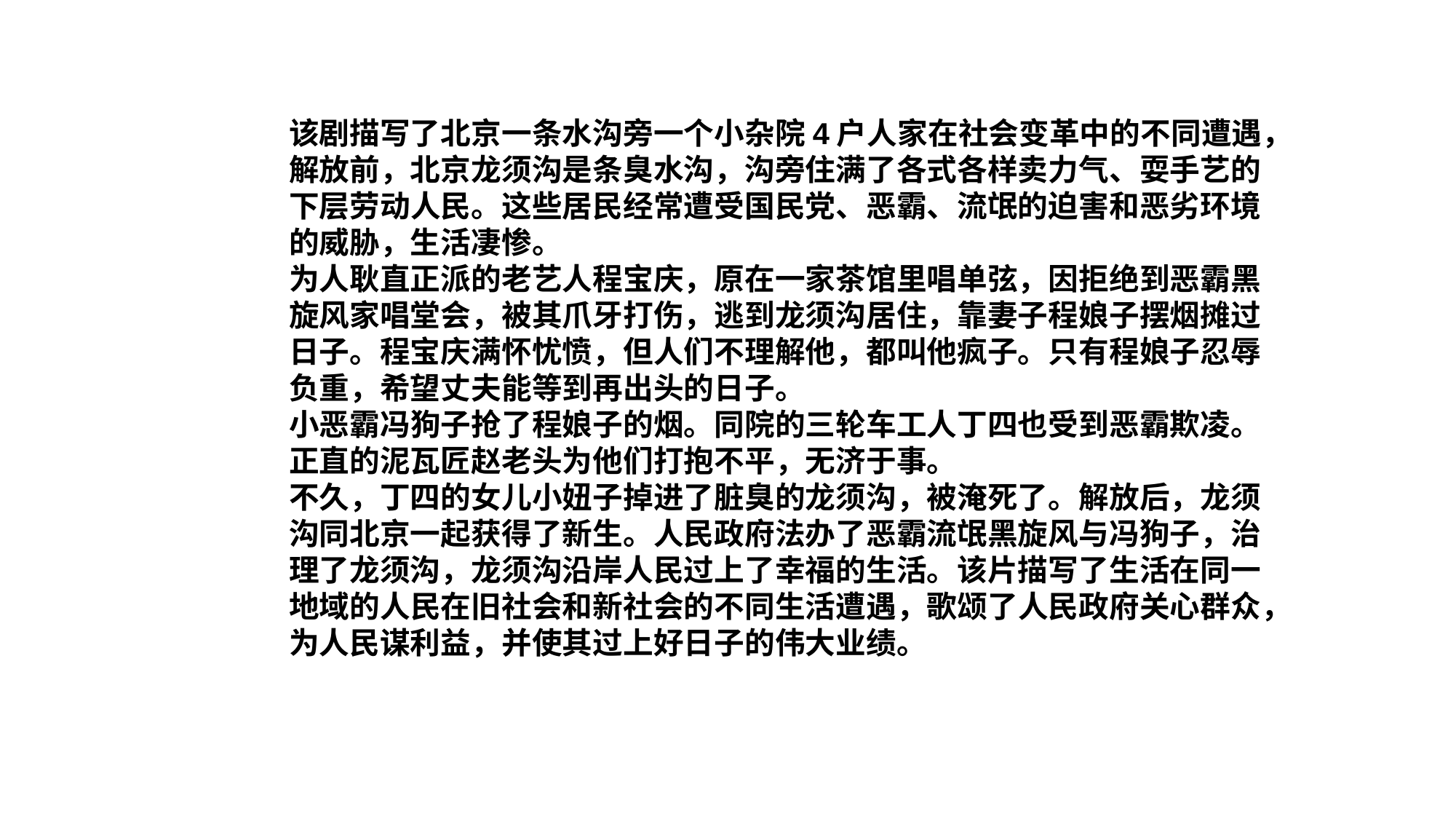

该剧描写了北京一条水沟旁一个小杂院4户人家在社会变革中的不同遭遇，解放前，北京龙须沟是条臭水沟，沟旁住满了各式各样卖力气、耍手艺的下层劳动人民。这些居民经常遭受国民党、恶霸、流氓的迫害和恶劣环境的威胁，生活凄惨。
为人耿直正派的老艺人程宝庆，原在一家茶馆里唱单弦，因拒绝到恶霸黑旋风家唱堂会，被其爪牙打伤，逃到龙须沟居住，靠妻子程娘子摆烟摊过日子。程宝庆满怀忧愤，但人们不理解他，都叫他疯子。只有程娘子忍辱负重，希望丈夫能等到再出头的日子。
小恶霸冯狗子抢了程娘子的烟。同院的三轮车工人丁四也受到恶霸欺凌。正直的泥瓦匠赵老头为他们打抱不平，无济于事。
不久，丁四的女儿小妞子掉进了脏臭的龙须沟，被淹死了。解放后，龙须沟同北京一起获得了新生。人民政府法办了恶霸流氓黑旋风与冯狗子，治理了龙须沟，龙须沟沿岸人民过上了幸福的生活。该片描写了生活在同一地域的人民在旧社会和新社会的不同生活遭遇，歌颂了人民政府关心群众，为人民谋利益，并使其过上好日子的伟大业绩。